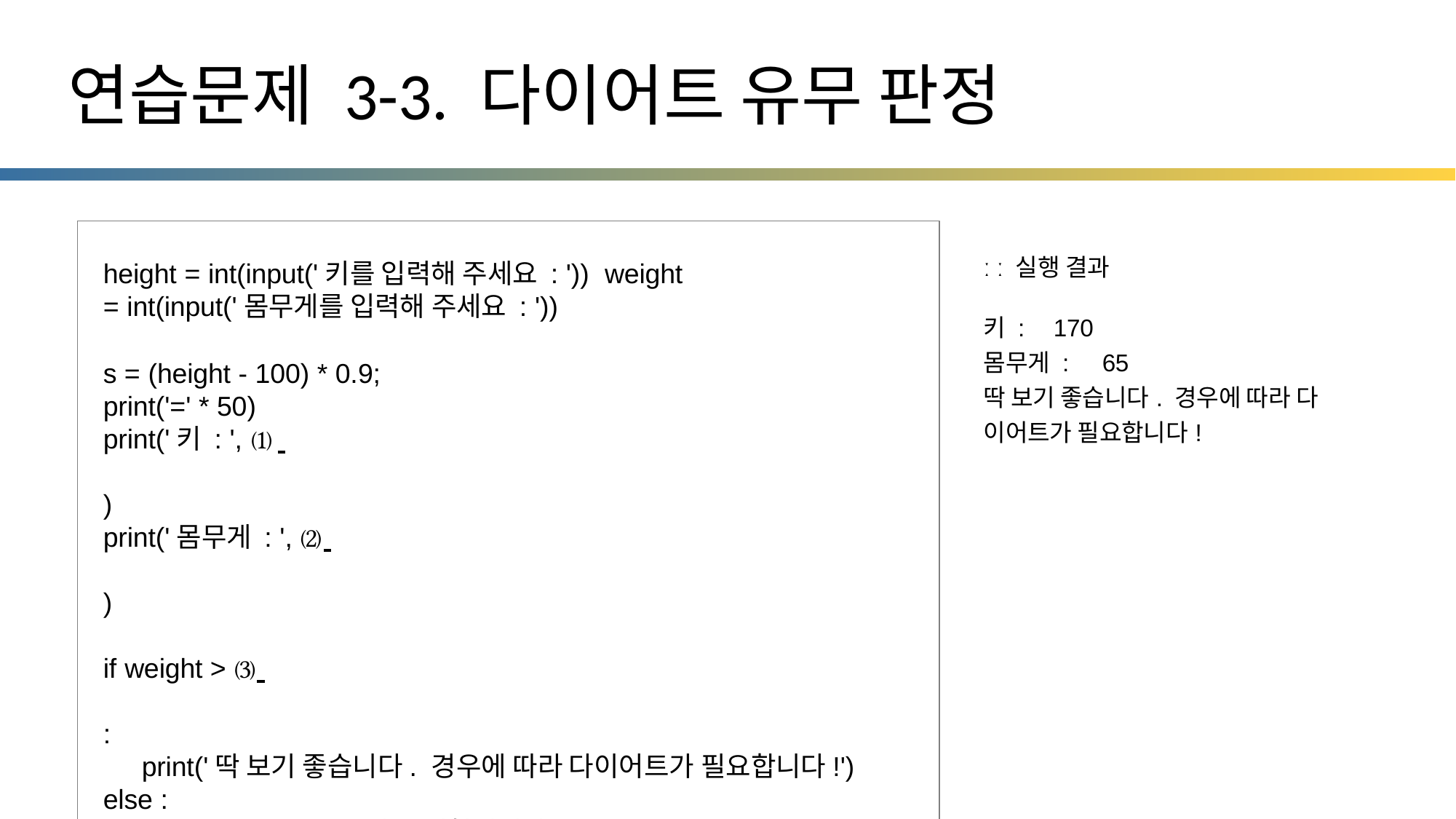

# 연습문제 3-3. 다이어트 유무 판정

height = int(input('키를 입력해 주세요 : '))  weight = int(input('몸무게를 입력해 주세요 : '))

s = (height - 100) * 0.9;  print('=' * 50)
print('키 : ', ⑴ 	)
print('몸무게 : ', ⑵ 	)
if weight > ⑶ 	:
print('딱 보기 좋습니다. 경우에 따라 다이어트가 필요합니다!')  else :
print('표준 또는 마른 체형입니다!')

print('=' * 50)
| ː ː 실행 결과 |
| --- |
| 키 : 170 몸무게 : 65 딱 보기 좋습니다. 경우에 따라 다 이어트가 필요합니다! |